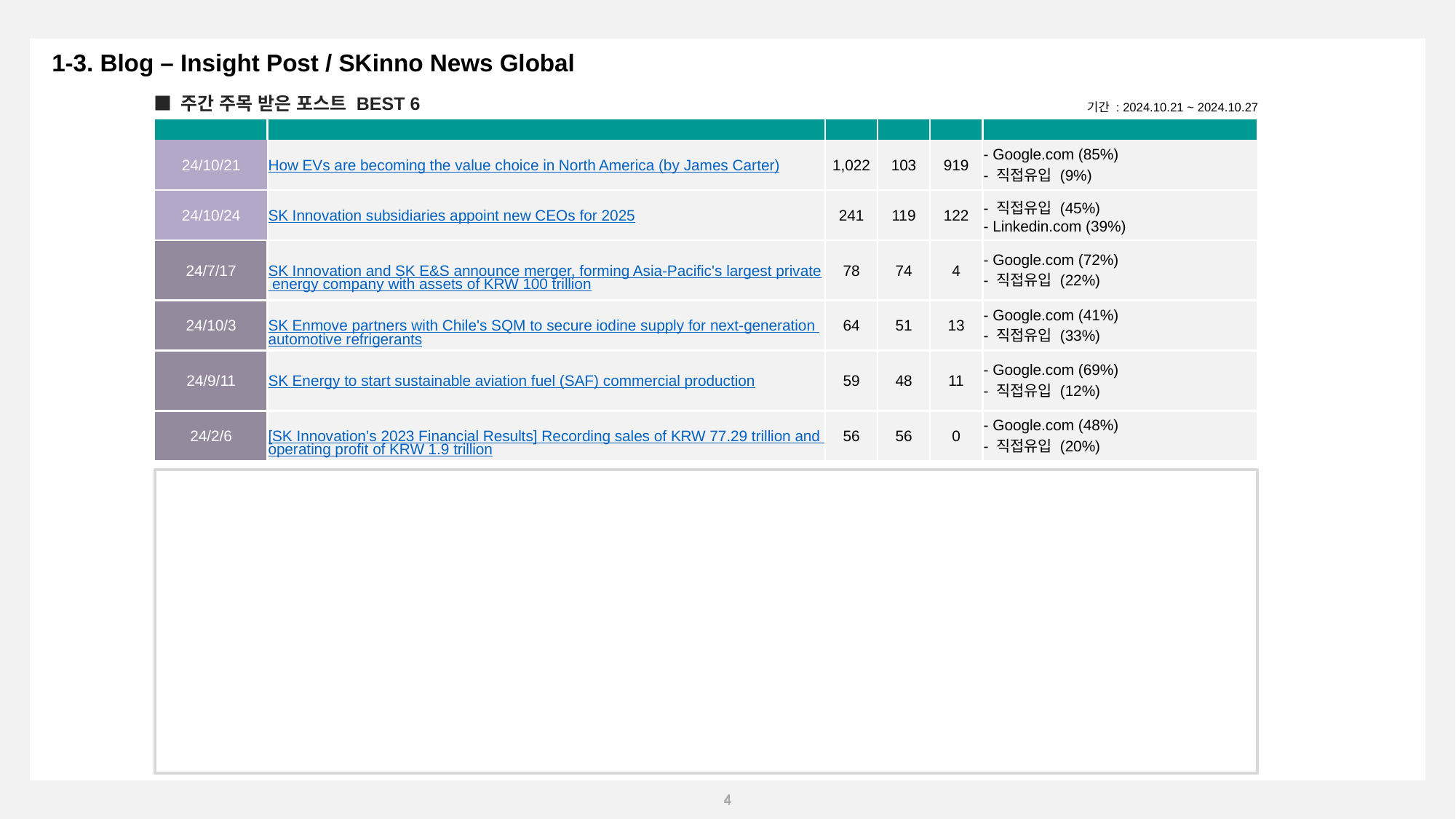

1-3. Blog – Insight Post / SKinno News Global
■ 주간 주목 받은 포스트 BEST 6
기간 : 2024.10.21 ~ 2024.10.27
| 게재 일자 | 포스트명 | 주간 PV | PC | 모바일 | 유입 경로 (구글 애널리틱스) |
| --- | --- | --- | --- | --- | --- |
| 24/10/21 | How EVs are becoming the value choice in North America (by James Carter) | 1,022 | 103 | 919 | - Google.com (85%) - 직접유입 (9%) |
| 24/10/24 | SK Innovation subsidiaries appoint new CEOs for 2025 | 241 | 119 | 122 | - 직접유입 (45%) - Linkedin.com (39%) |
| 24/7/17 | SK Innovation and SK E&S announce merger, forming Asia-Pacific's largest private energy company with assets of KRW 100 trillion | 78 | 74 | 4 | - Google.com (72%) - 직접유입 (22%) |
| 24/10/3 | SK Enmove partners with Chile's SQM to secure iodine supply for next-generation automotive refrigerants | 64 | 51 | 13 | - Google.com (41%) - 직접유입 (33%) |
| 24/9/11 | SK Energy to start sustainable aviation fuel (SAF) commercial production | 59 | 48 | 11 | - Google.com (69%) - 직접유입 (12%) |
| 24/2/6 | [SK Innovation’s 2023 Financial Results] Recording sales of KRW 77.29 trillion and operating profit of KRW 1.9 trillion | 56 | 56 | 0 | - Google.com (48%) - 직접유입 (20%) |